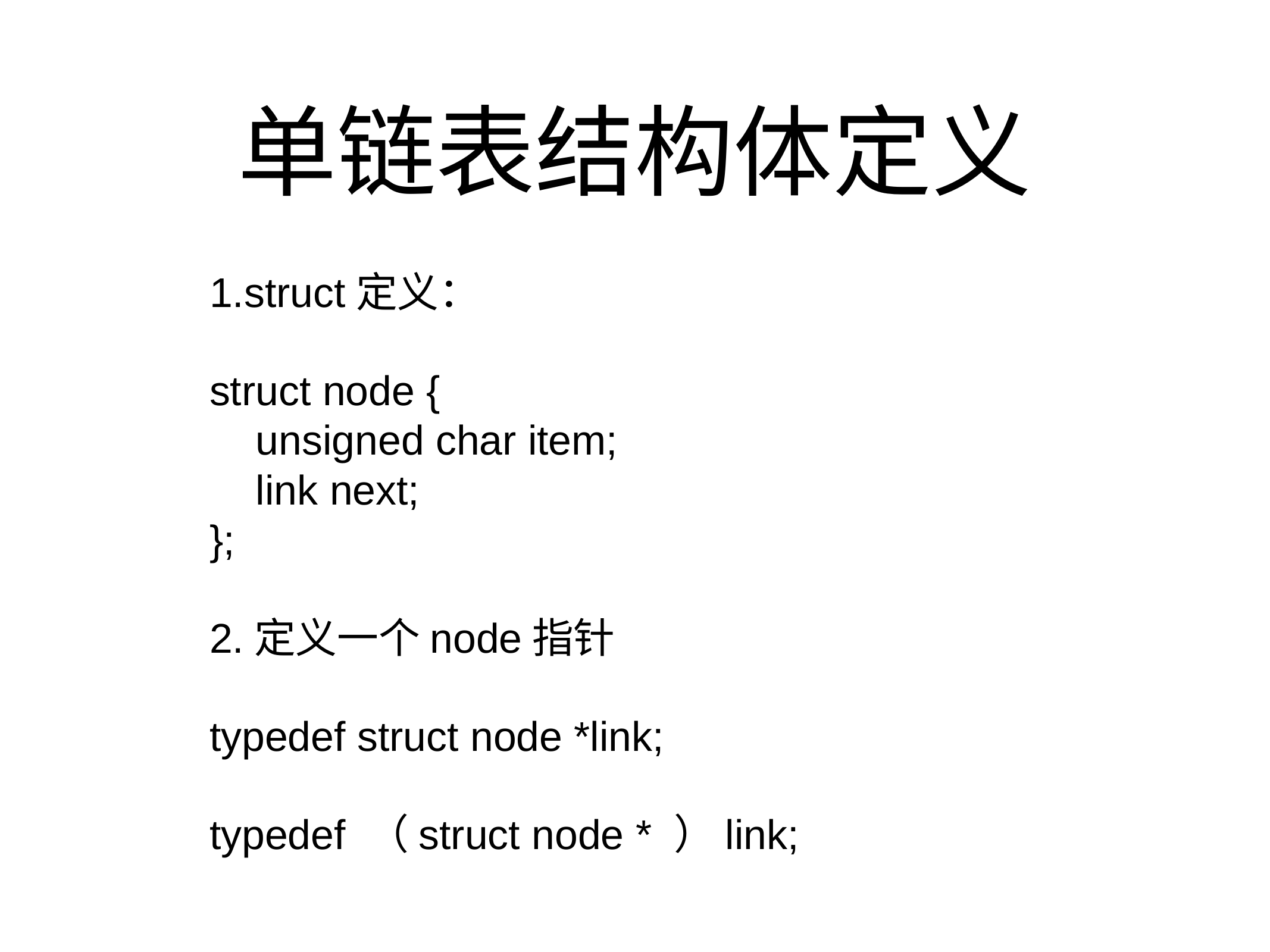

# 单链表结构体定义
1.struct定义：
struct node {
    unsigned char item;
    link next;
};
2.定义一个node指针
typedef struct node *link;
typedef （struct node * ）link;